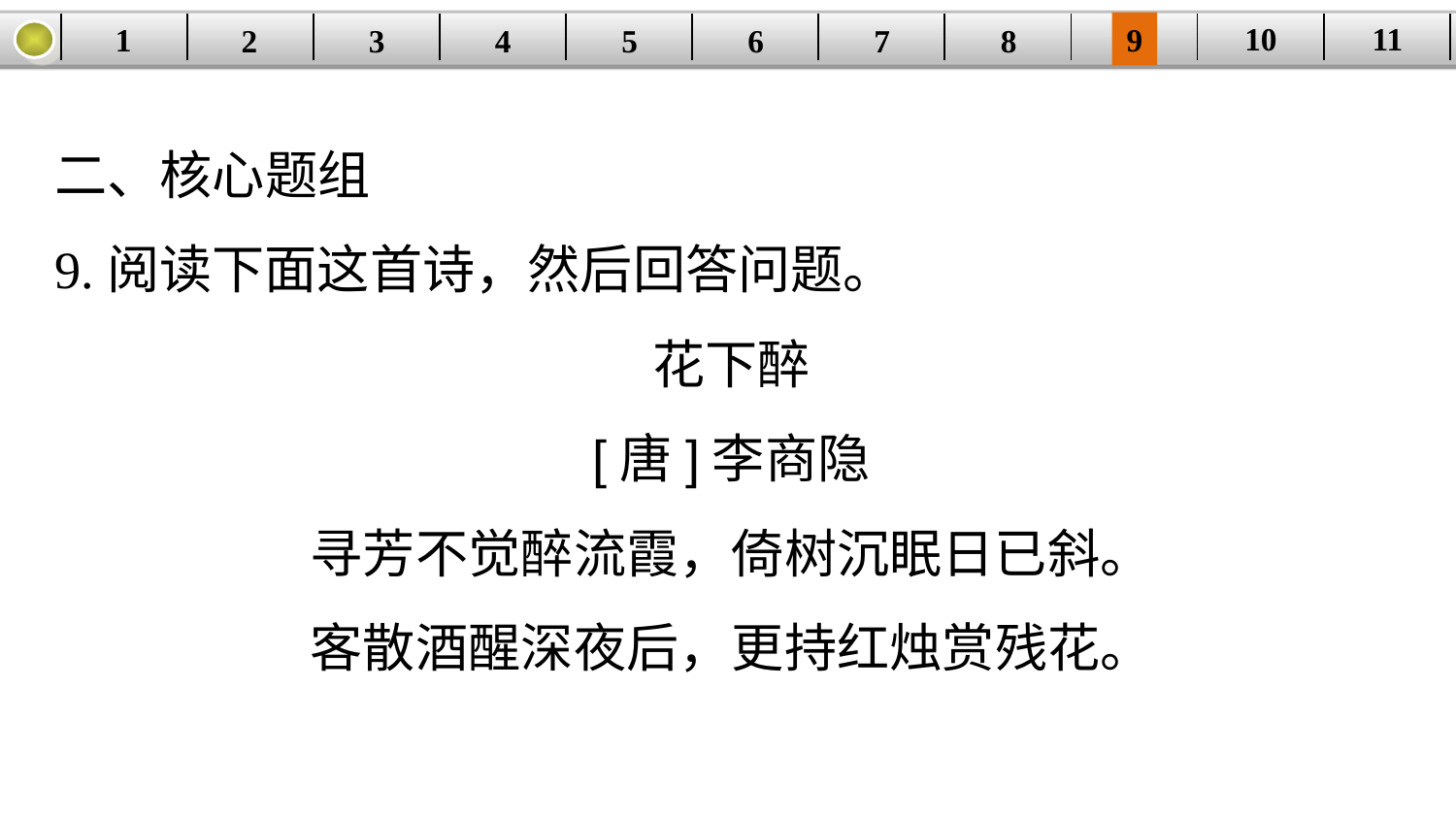

10

11
9
1
3
4
5
6
8
2
|  |  |  |  |  |  |  |  |  |  |  |
| --- | --- | --- | --- | --- | --- | --- | --- | --- | --- | --- |
7

二、核心题组
9.阅读下面这首诗，然后回答问题。
花下醉
[唐]李商隐
寻芳不觉醉流霞，倚树沉眠日已斜。
客散酒醒深夜后，更持红烛赏残花。